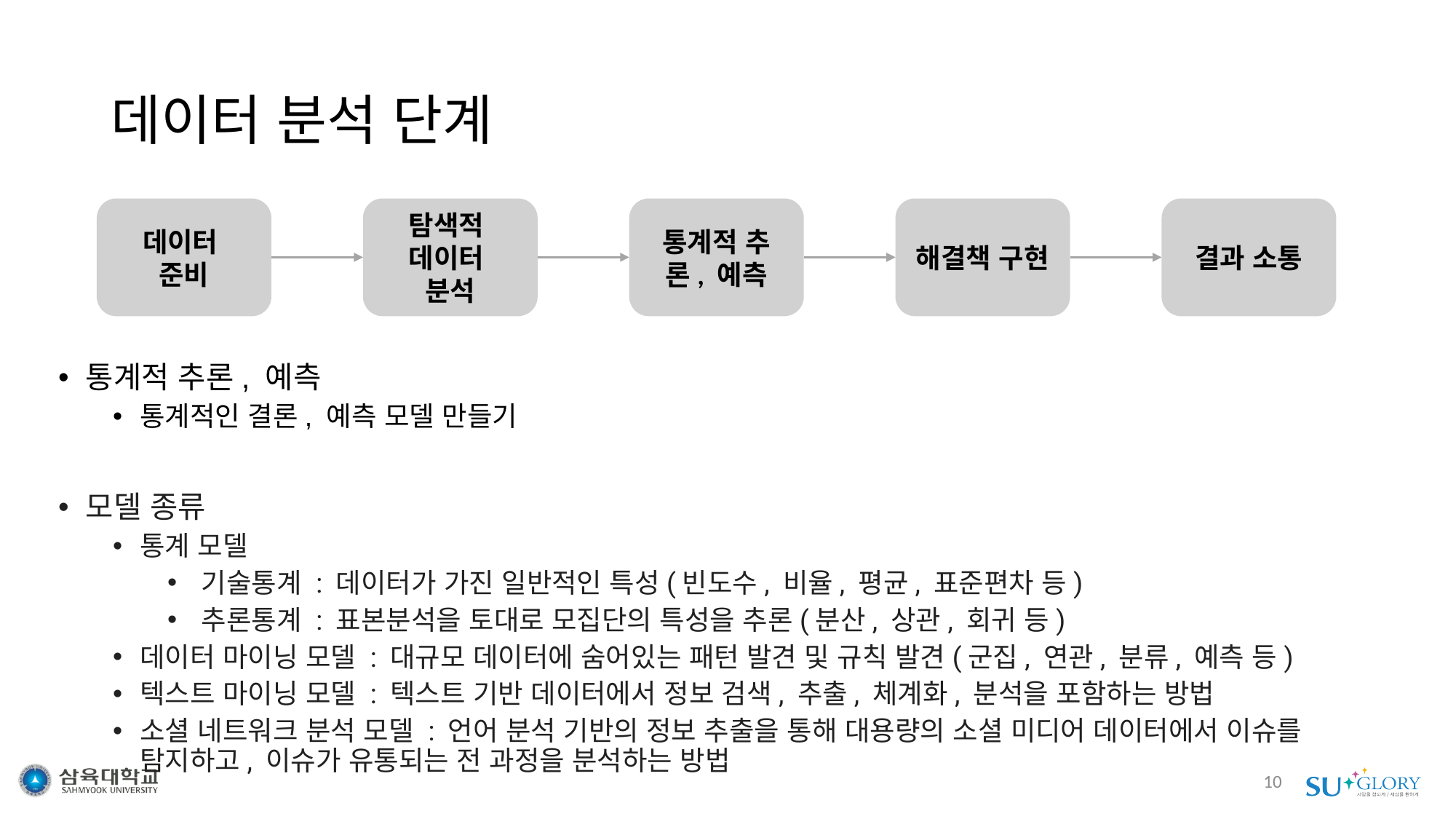

# 데이터 분석 단계
데이터
준비
탐색적
데이터
분석
통계적 추론, 예측
해결책 구현
결과 소통
통계적 추론, 예측
통계적인 결론, 예측 모델 만들기

모델 종류
통계 모델
기술통계 : 데이터가 가진 일반적인 특성(빈도수, 비율, 평균, 표준편차 등)
추론통계 : 표본분석을 토대로 모집단의 특성을 추론(분산, 상관, 회귀 등)
데이터 마이닝 모델 : 대규모 데이터에 숨어있는 패턴 발견 및 규칙 발견(군집, 연관, 분류, 예측 등)
텍스트 마이닝 모델 : 텍스트 기반 데이터에서 정보 검색, 추출, 체계화, 분석을 포함하는 방법
소셜 네트워크 분석 모델 : 언어 분석 기반의 정보 추출을 통해 대용량의 소셜 미디어 데이터에서 이슈를 탐지하고, 이슈가 유통되는 전 과정을 분석하는 방법
10